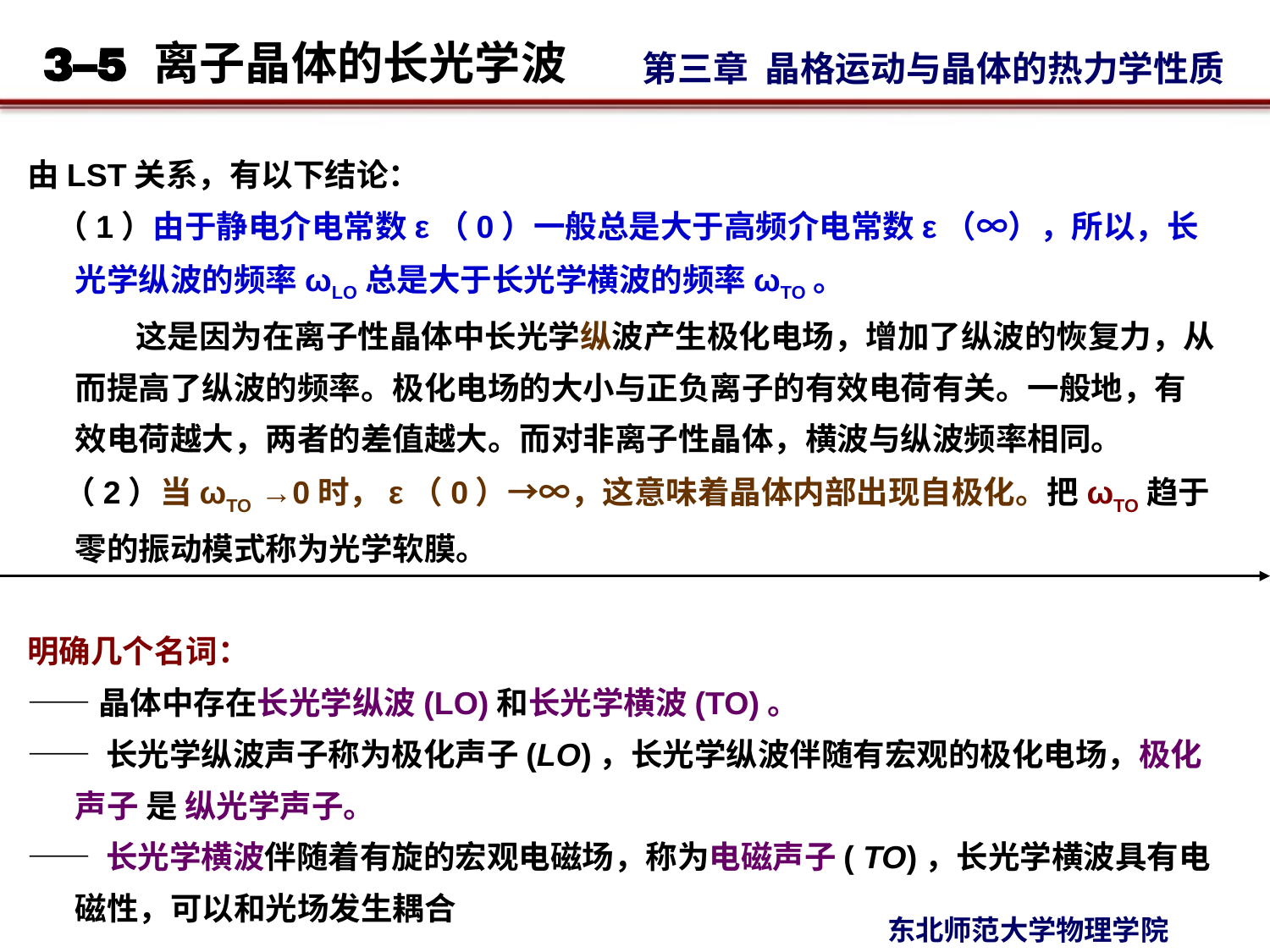

由LST关系，有以下结论：
   （1）由于静电介电常数ε（0）一般总是大于高频介电常数ε（∞），所以，长光学纵波的频率ωLO总是大于长光学横波的频率ωTO。
              这是因为在离子性晶体中长光学纵波产生极化电场，增加了纵波的恢复力，从而提高了纵波的频率。极化电场的大小与正负离子的有效电荷有关。一般地，有效电荷越大，两者的差值越大。而对非离子性晶体，横波与纵波频率相同。
    （2）当ωTO →0时，ε（0）→∞，这意味着晶体内部出现自极化。把ωTO趋于零的振动模式称为光学软膜。

明确几个名词：
——晶体中存在长光学纵波(LO)和长光学横波(TO)。
—— 长光学纵波声子称为极化声子(LO)，长光学纵波伴随有宏观的极化电场，极化声子 是 纵光学声子。
—— 长光学横波伴随着有旋的宏观电磁场，称为电磁声子( TO)，长光学横波具有电磁性，可以和光场发生耦合